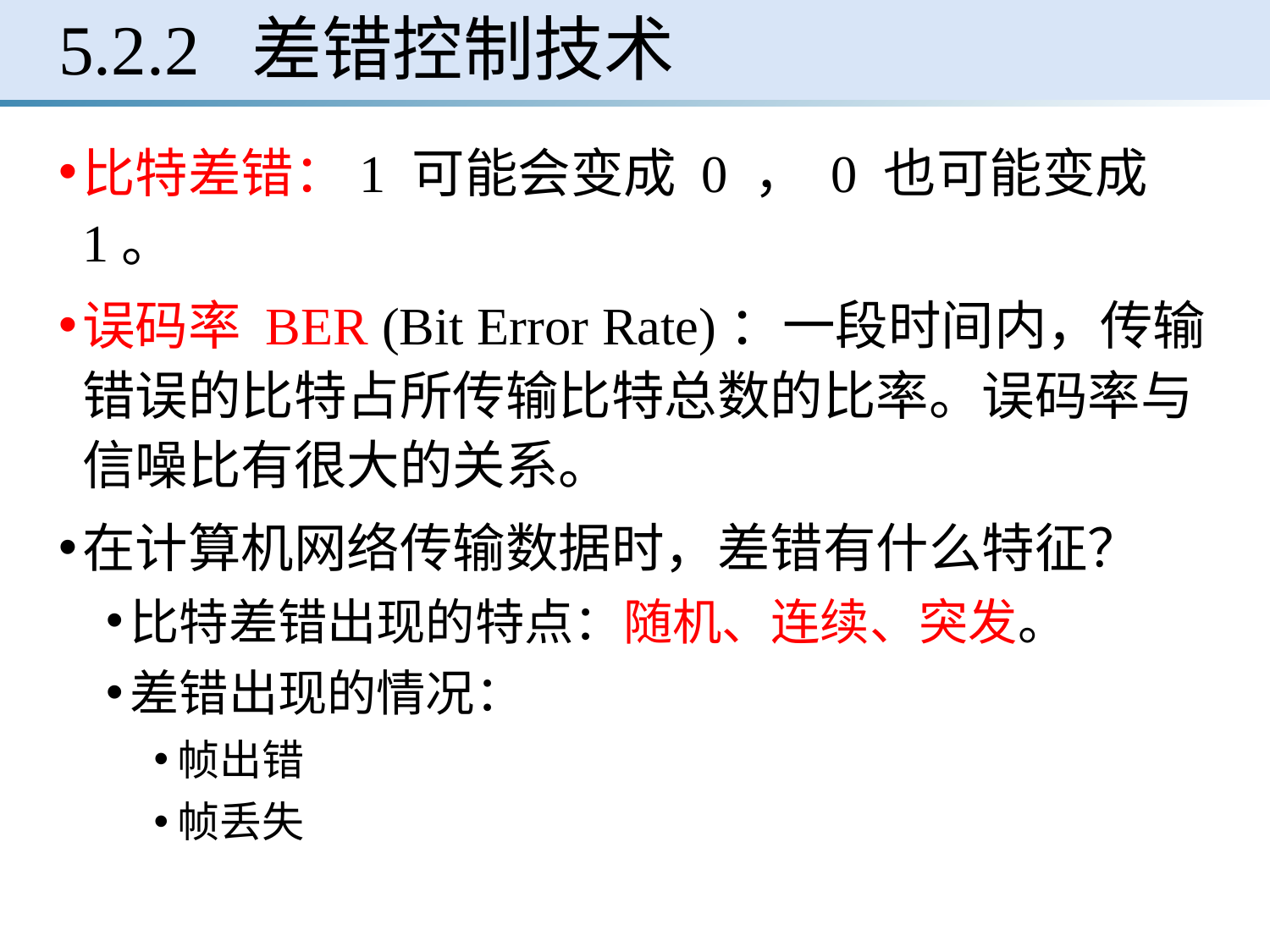

# 5.2.2  差错控制技术
比特差错：1 可能会变成 0 ， 0 也可能变成 1。
误码率 BER (Bit Error Rate)：一段时间内，传输错误的比特占所传输比特总数的比率。误码率与信噪比有很大的关系。
在计算机网络传输数据时，差错有什么特征？
比特差错出现的特点：随机、连续、突发。
差错出现的情况：
帧出错
帧丢失